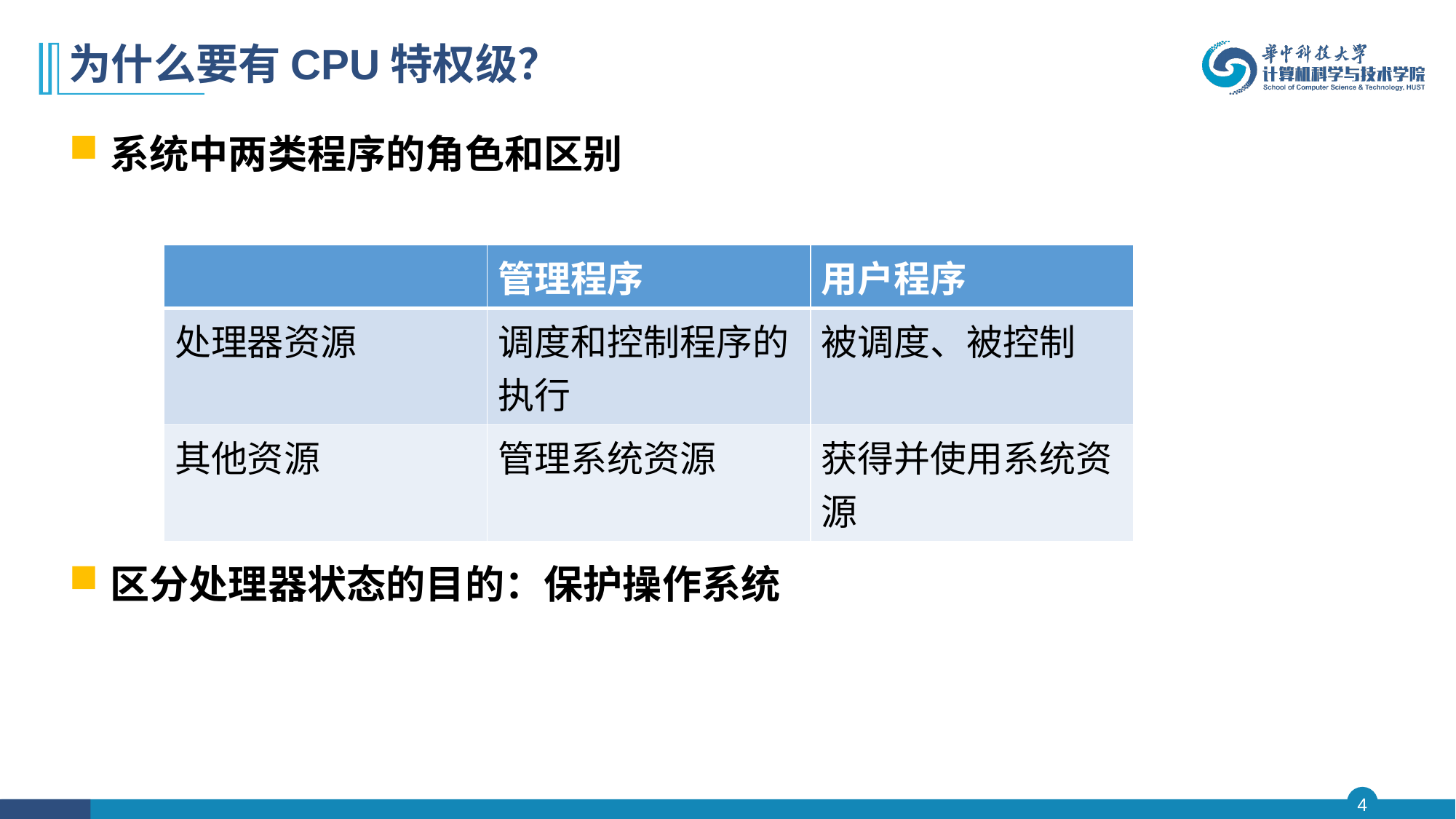

# 为什么要有CPU特权级？
系统中两类程序的角色和区别

区分处理器状态的目的：保护操作系统
|  | 管理程序 | 用户程序 |
| --- | --- | --- |
| 处理器资源 | 调度和控制程序的执行 | 被调度、被控制 |
| 其他资源 | 管理系统资源 | 获得并使用系统资源 |